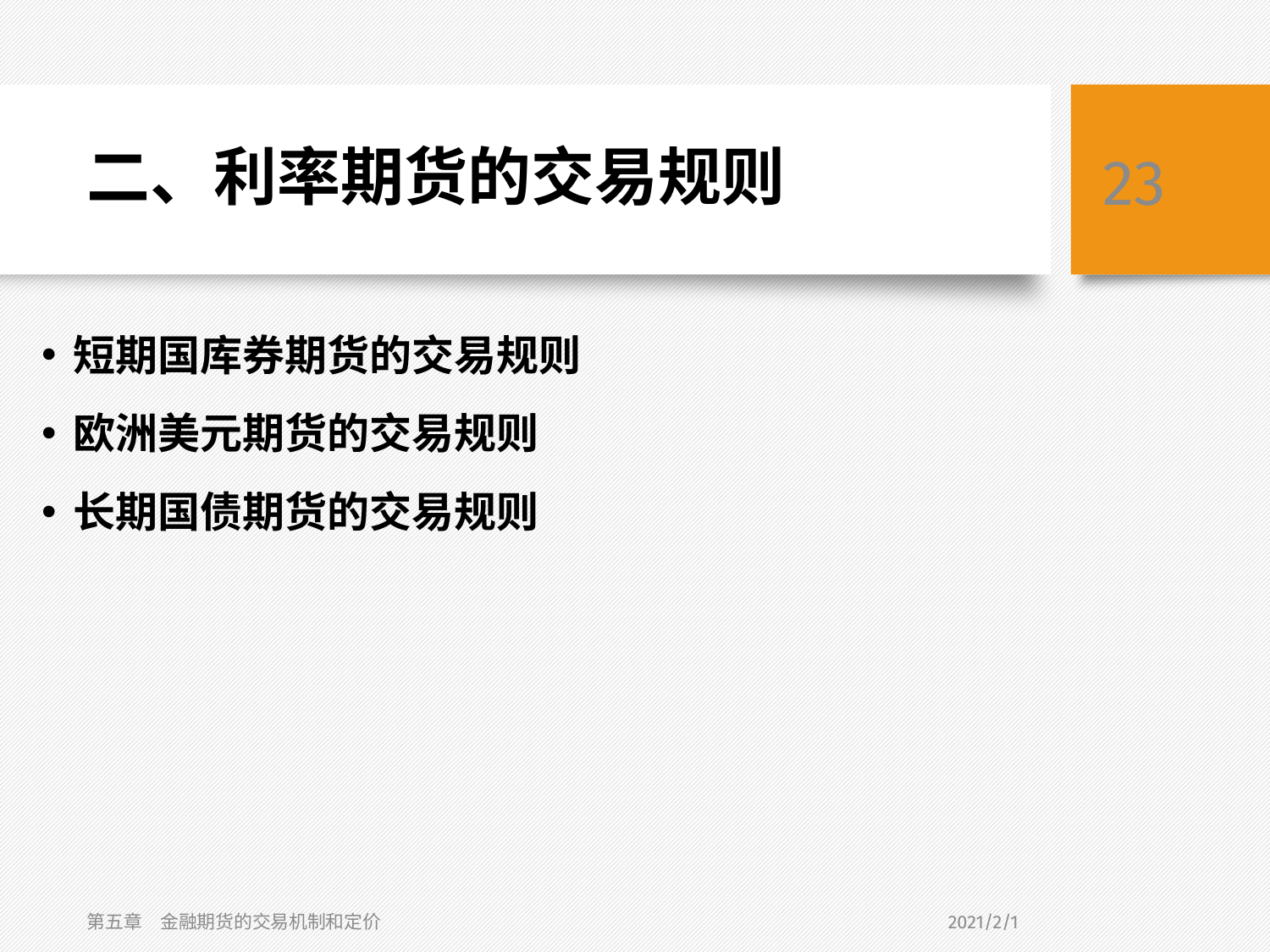

# 二、利率期货的交易规则
23
短期国库券期货的交易规则
欧洲美元期货的交易规则
长期国债期货的交易规则
2021/2/1
第五章　金融期货的交易机制和定价